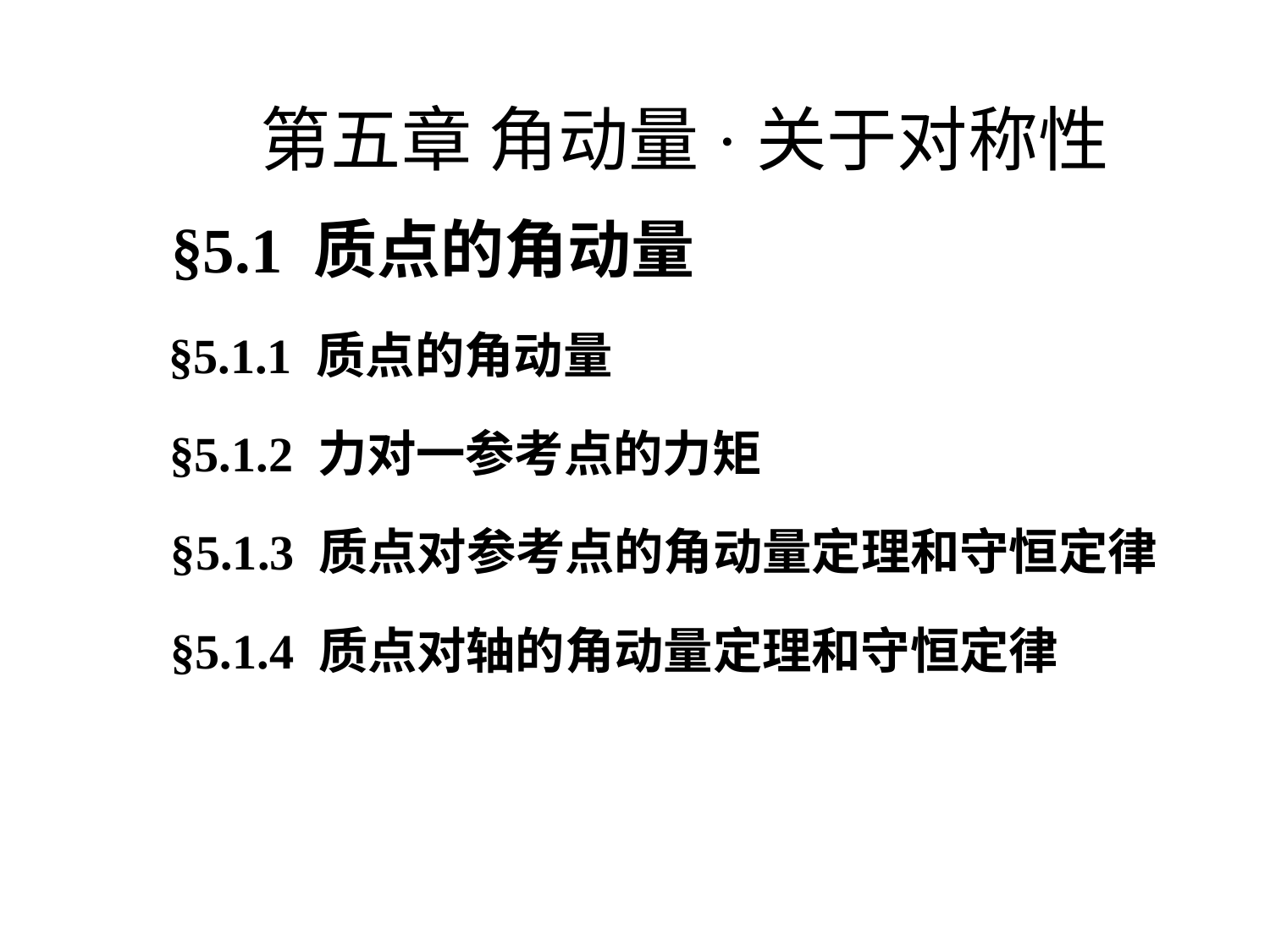

第五章 角动量·关于对称性
§5.1 质点的角动量
§5.1.1 质点的角动量
§5.1.2 力对一参考点的力矩
§5.1.3 质点对参考点的角动量定理和守恒定律
§5.1.4 质点对轴的角动量定理和守恒定律